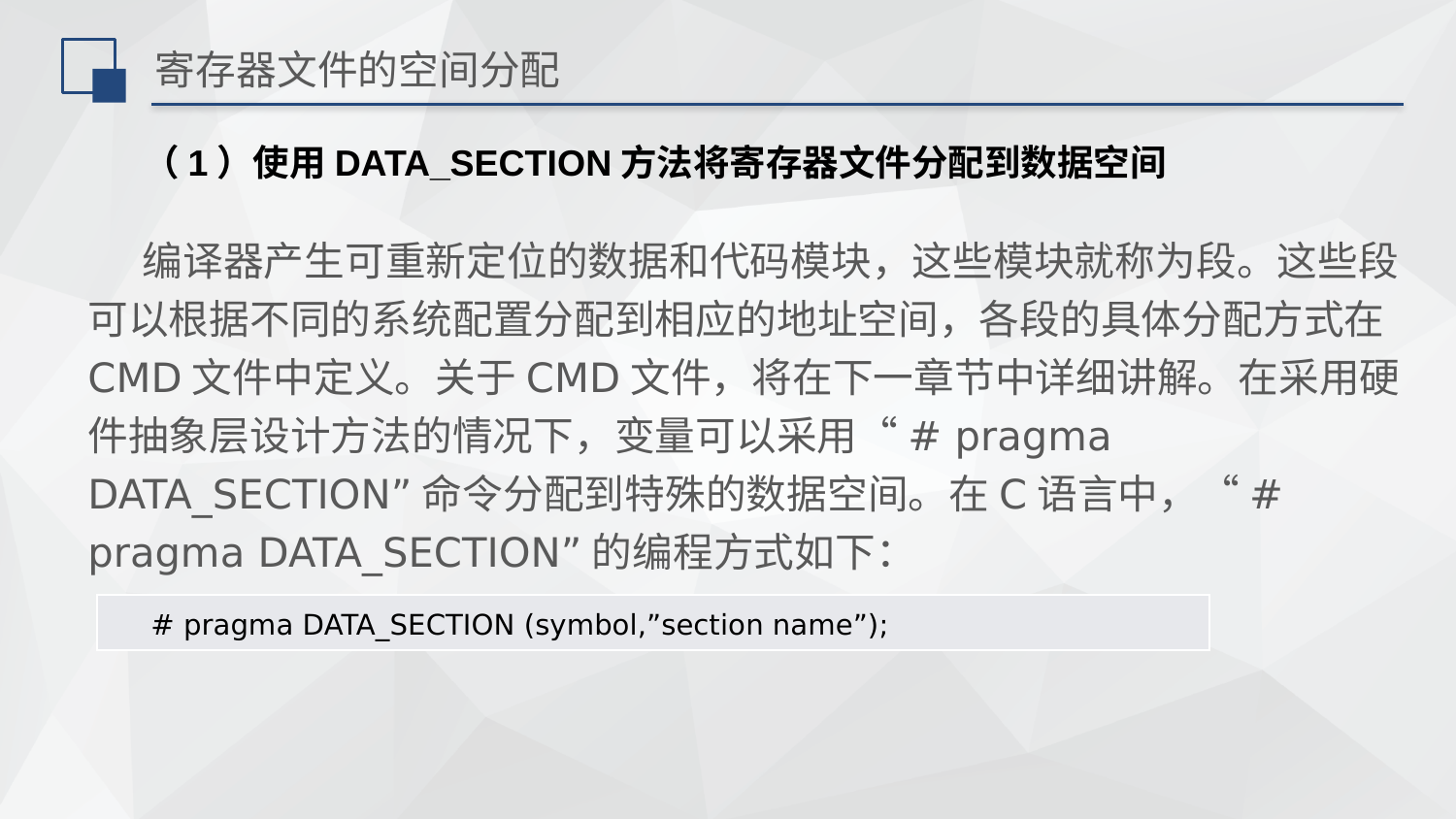

# 寄存器文件的空间分配
（1）使用DATA_SECTION方法将寄存器文件分配到数据空间
     编译器产生可重新定位的数据和代码模块，这些模块就称为段。这些段可以根据不同的系统配置分配到相应的地址空间，各段的具体分配方式在CMD文件中定义。关于CMD文件，将在下一章节中详细讲解。在采用硬件抽象层设计方法的情况下，变量可以采用“# pragma DATA_SECTION”命令分配到特殊的数据空间。在C语言中，“# pragma DATA_SECTION”的编程方式如下：
| # pragma DATA\_SECTION (symbol,”section name”); |
| --- |